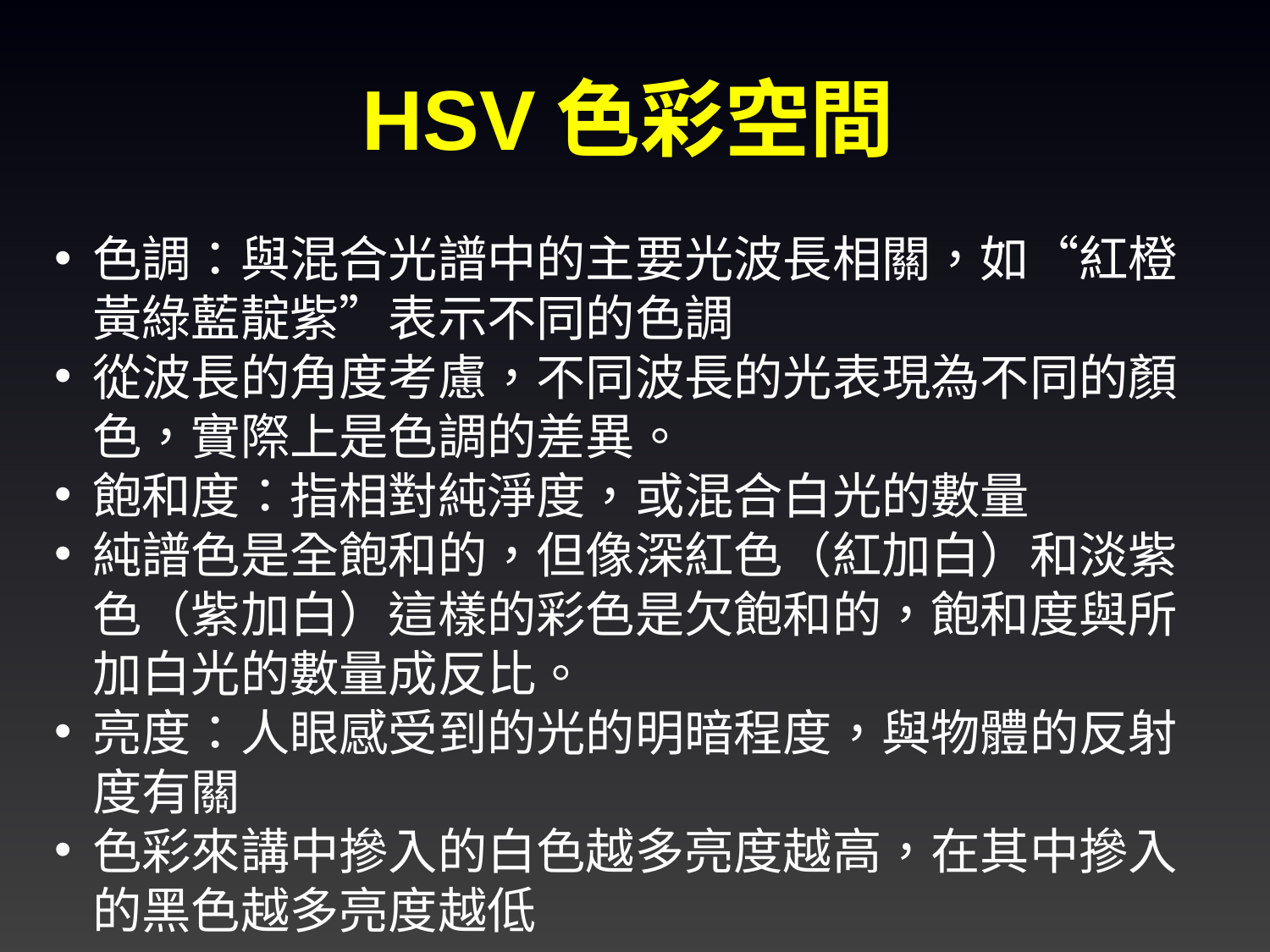

HSV色彩空間
色調：與混合光譜中的主要光波長相關，如“紅橙黃綠藍靛紫”表示不同的色調
從波長的角度考慮，不同波長的光表現為不同的顏色，實際上是色調的差異。
飽和度：指相對純淨度，或混合白光的數量
純譜色是全飽和的，但像深紅色（紅加白）和淡紫色（紫加白）這樣的彩色是欠飽和的，飽和度與所加白光的數量成反比。
亮度：人眼感受到的光的明暗程度，與物體的反射度有關
色彩來講中摻入的白色越多亮度越高，在其中摻入的黑色越多亮度越低